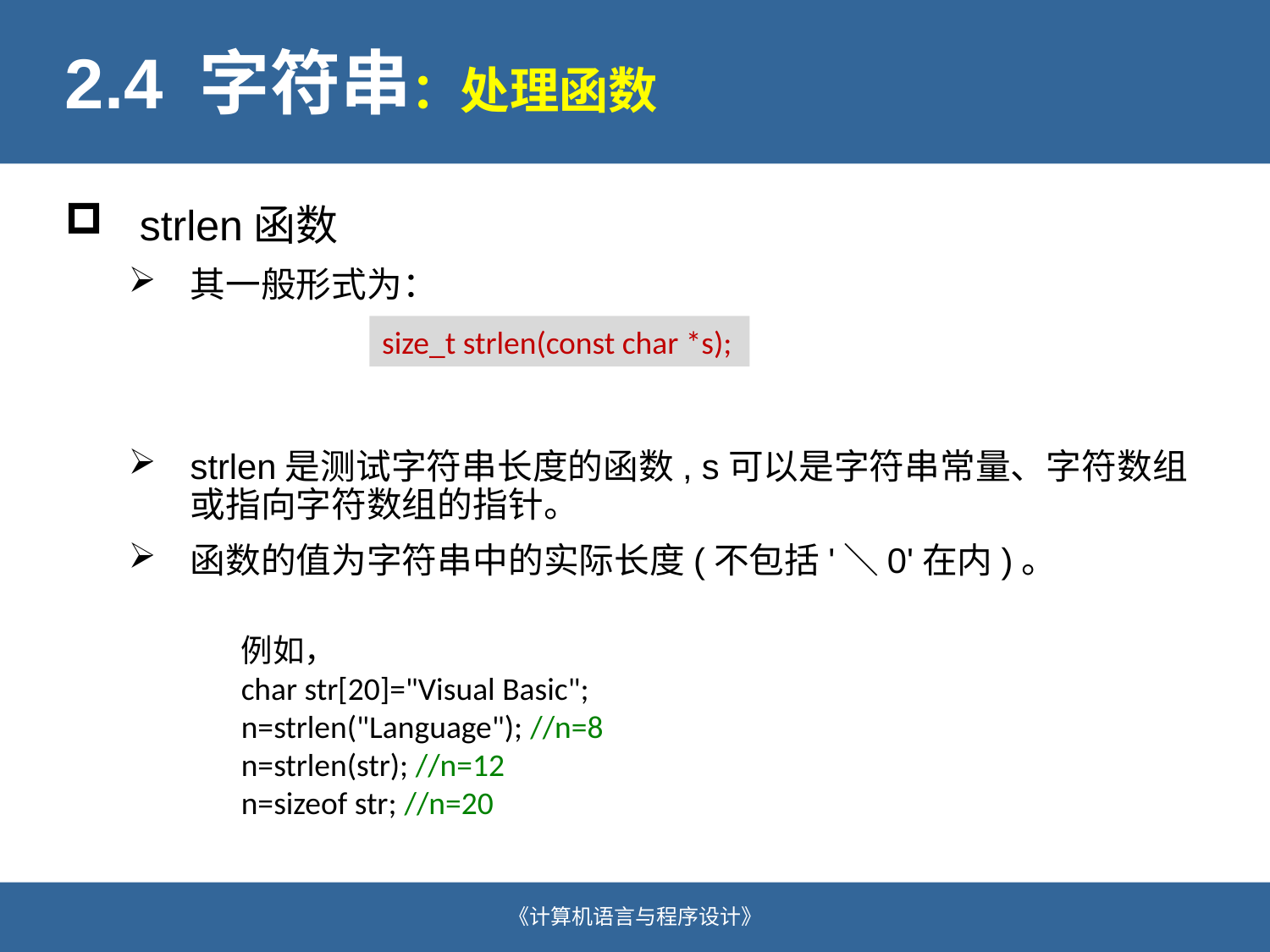

# 2.4 字符串：处理函数
strlen函数
其一般形式为：

strlen是测试字符串长度的函数, s可以是字符串常量、字符数组或指向字符数组的指针。
函数的值为字符串中的实际长度(不包括'＼0'在内)。
size_t strlen(const char *s);
例如，
char str[20]="Visual Basic";
n=strlen("Language"); //n=8
n=strlen(str); //n=12
n=sizeof str; //n=20

《计算机语言与程序设计》
79